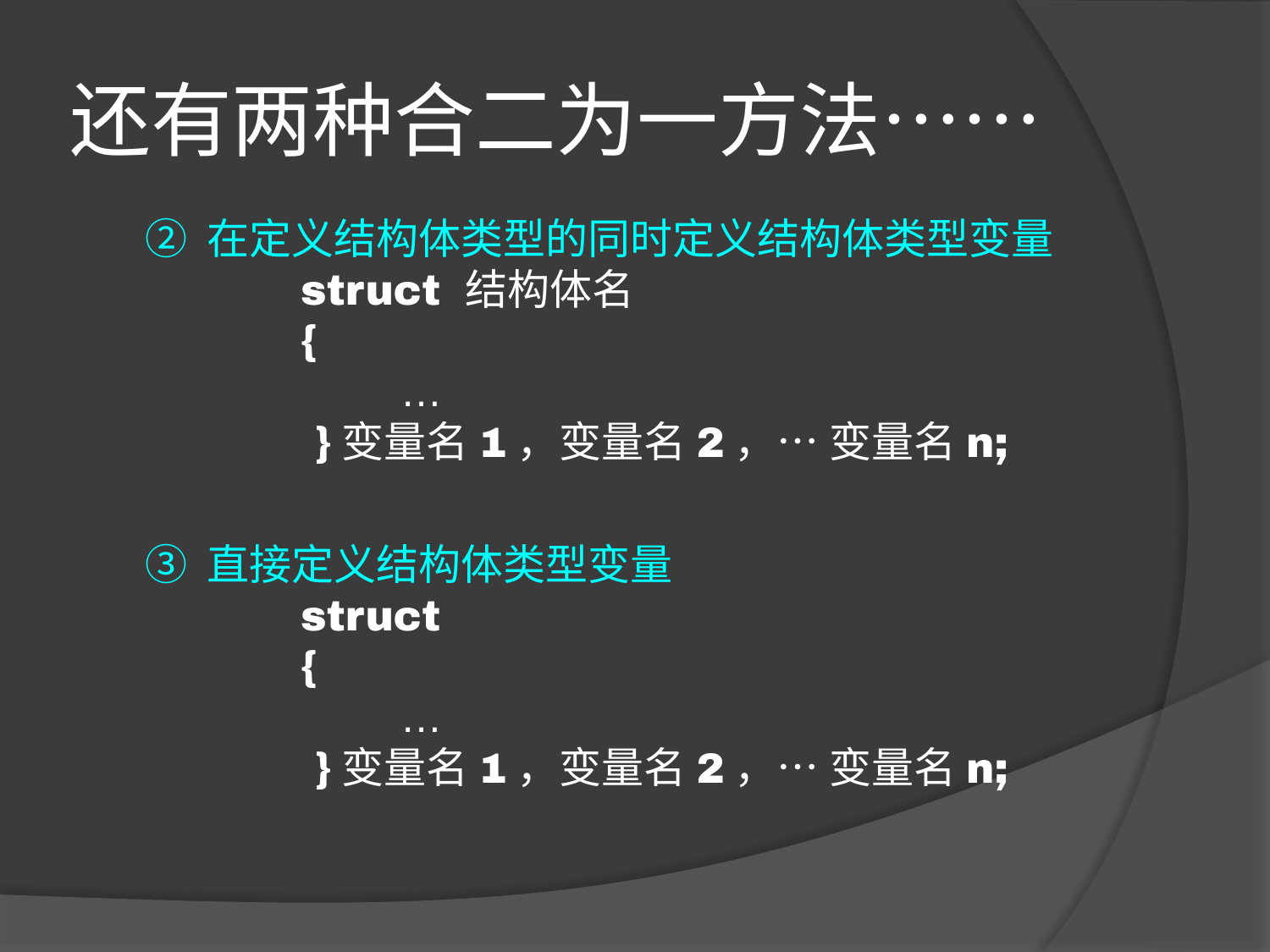

# 还有两种合二为一方法……
② 在定义结构体类型的同时定义结构体类型变量
           struct 结构体名
           {
                  …
            }变量名1，变量名2，… 变量名n;

③ 直接定义结构体类型变量
           struct
           {
                  …
            }变量名1，变量名2，… 变量名n;